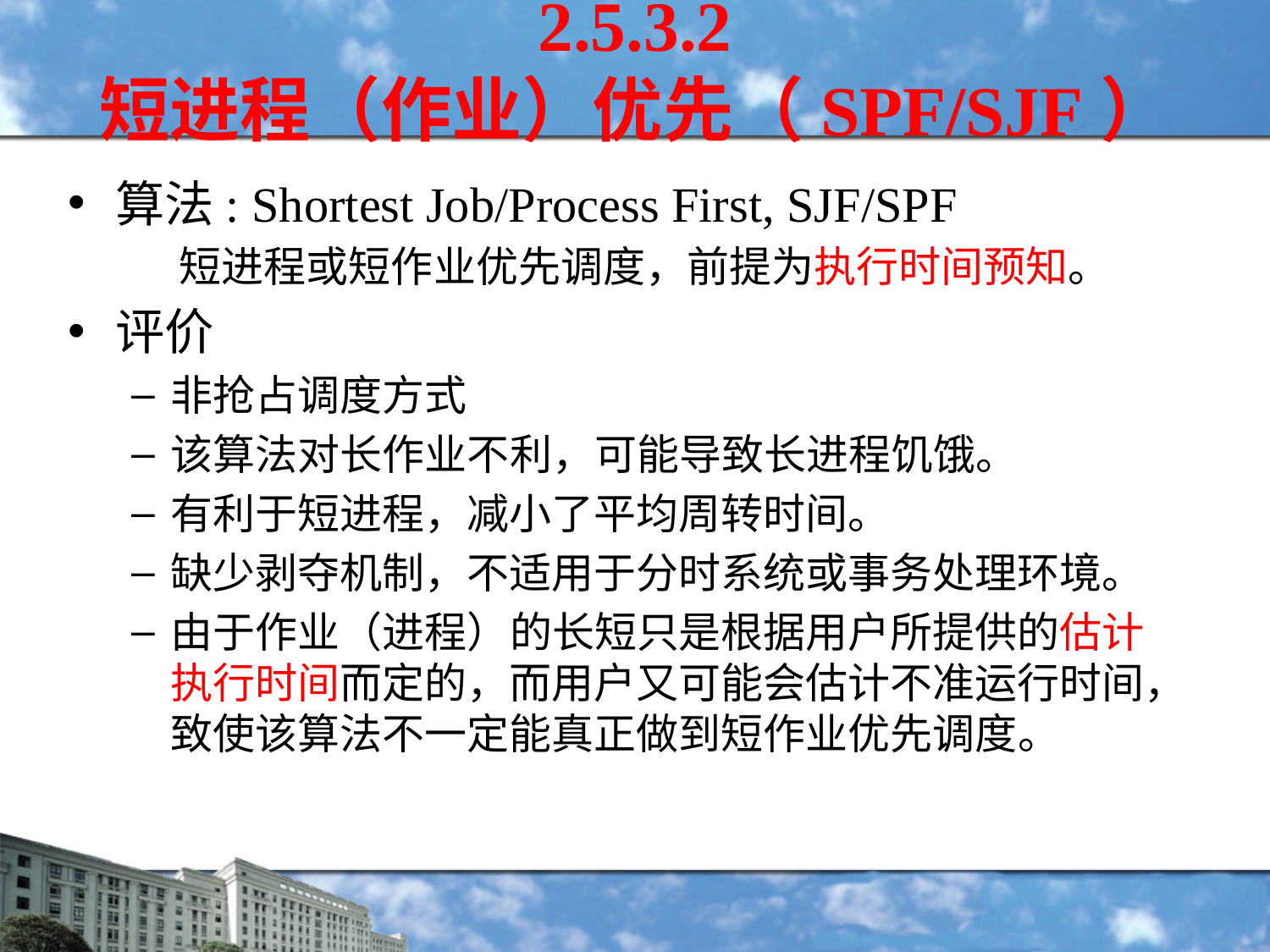

2.5.3.2 短进程（作业）优先（SPF/SJF）
算法: Shortest Job/Process First, SJF/SPF
    短进程或短作业优先调度，前提为执行时间预知。
评价
非抢占调度方式
该算法对长作业不利，可能导致长进程饥饿。
有利于短进程，减小了平均周转时间。
缺少剥夺机制，不适用于分时系统或事务处理环境。
由于作业（进程）的长短只是根据用户所提供的估计执行时间而定的，而用户又可能会估计不准运行时间，致使该算法不一定能真正做到短作业优先调度。